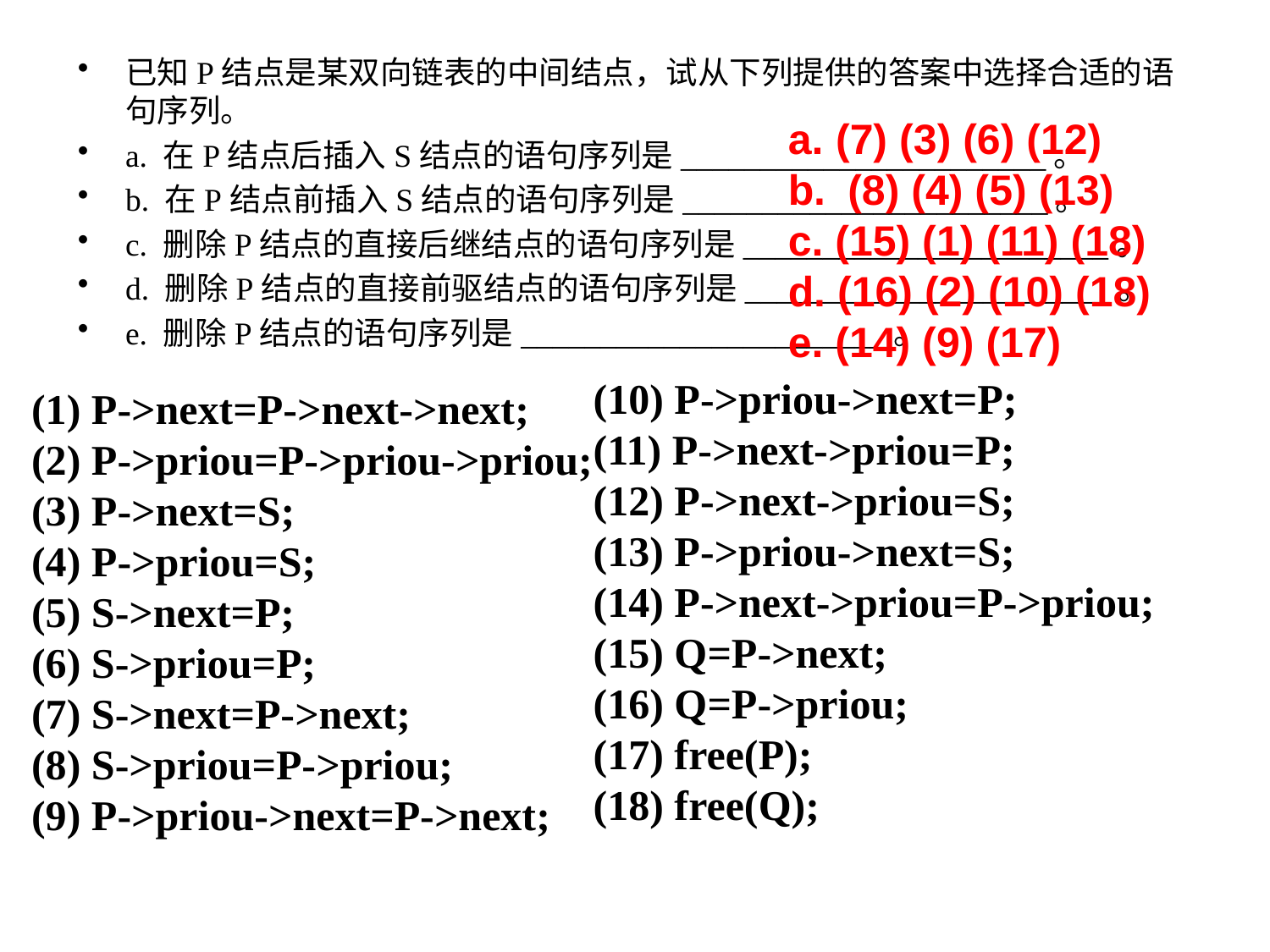

已知P结点是某双向链表的中间结点，试从下列提供的答案中选择合适的语句序列。
a. 在P结点后插入S结点的语句序列是_______________________。
b. 在P结点前插入S结点的语句序列是_______________________。
c. 删除P结点的直接后继结点的语句序列是_______________________。
d. 删除P结点的直接前驱结点的语句序列是_______________________。
e. 删除P结点的语句序列是_______________________。

(7) (3) (6) (12)
 (8) (4) (5) (13)
c. (15) (1) (11) (18)
d. (16) (2) (10) (18)
e. (14) (9) (17)

(10) P->priou->next=P;
(11) P->next->priou=P;
(12) P->next->priou=S;
(13) P->priou->next=S;
(14) P->next->priou=P->priou;
(15) Q=P->next;
(16) Q=P->priou;
(17) free(P);
(18) free(Q);

(1) P->next=P->next->next;
(2) P->priou=P->priou->priou;
(3) P->next=S;
(4) P->priou=S;
(5) S->next=P;
(6) S->priou=P;
(7) S->next=P->next;
(8) S->priou=P->priou;
(9) P->priou->next=P->next;